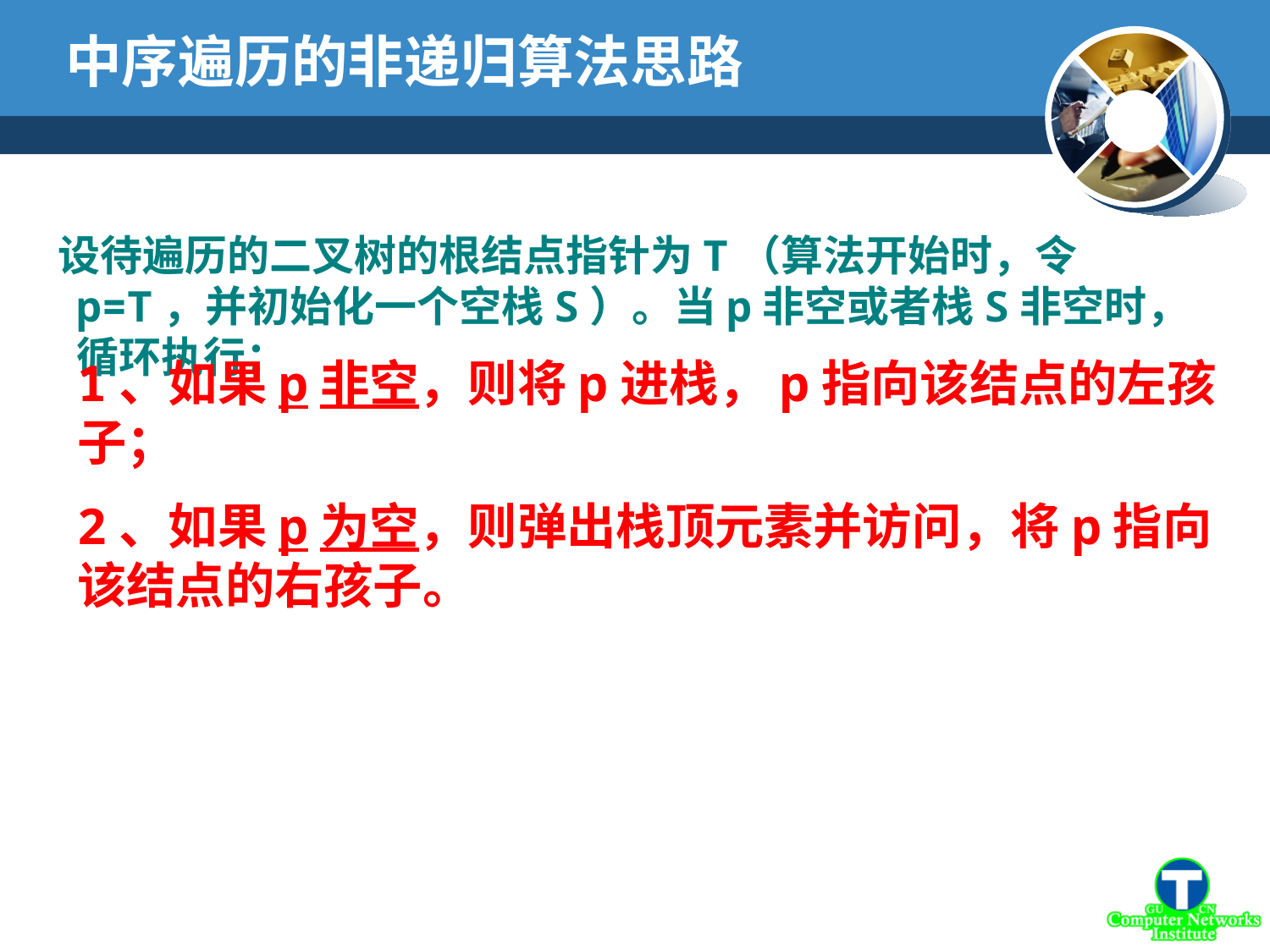

# 中序遍历的非递归算法思路
  设待遍历的二叉树的根结点指针为T（算法开始时，令p=T，并初始化一个空栈S）。当p非空或者栈S非空时，循环执行：
1、如果p非空，则将p进栈，p指向该结点的左孩子；
2、如果p为空，则弹出栈顶元素并访问，将p指向该结点的右孩子。
71